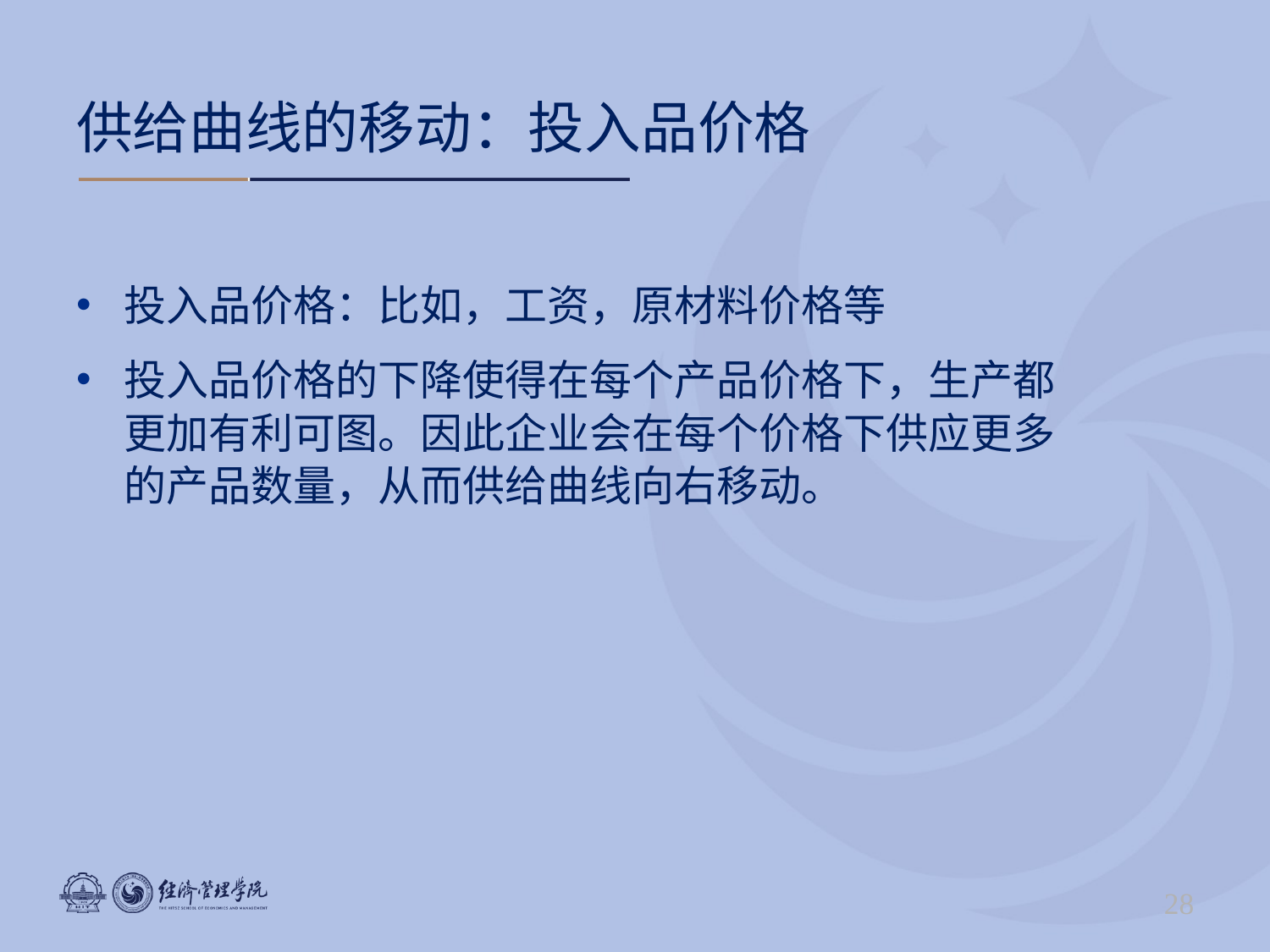

0
# 供给曲线的移动：投入品价格
投入品价格：比如，工资，原材料价格等
投入品价格的下降使得在每个产品价格下，生产都更加有利可图。因此企业会在每个价格下供应更多的产品数量，从而供给曲线向右移动。